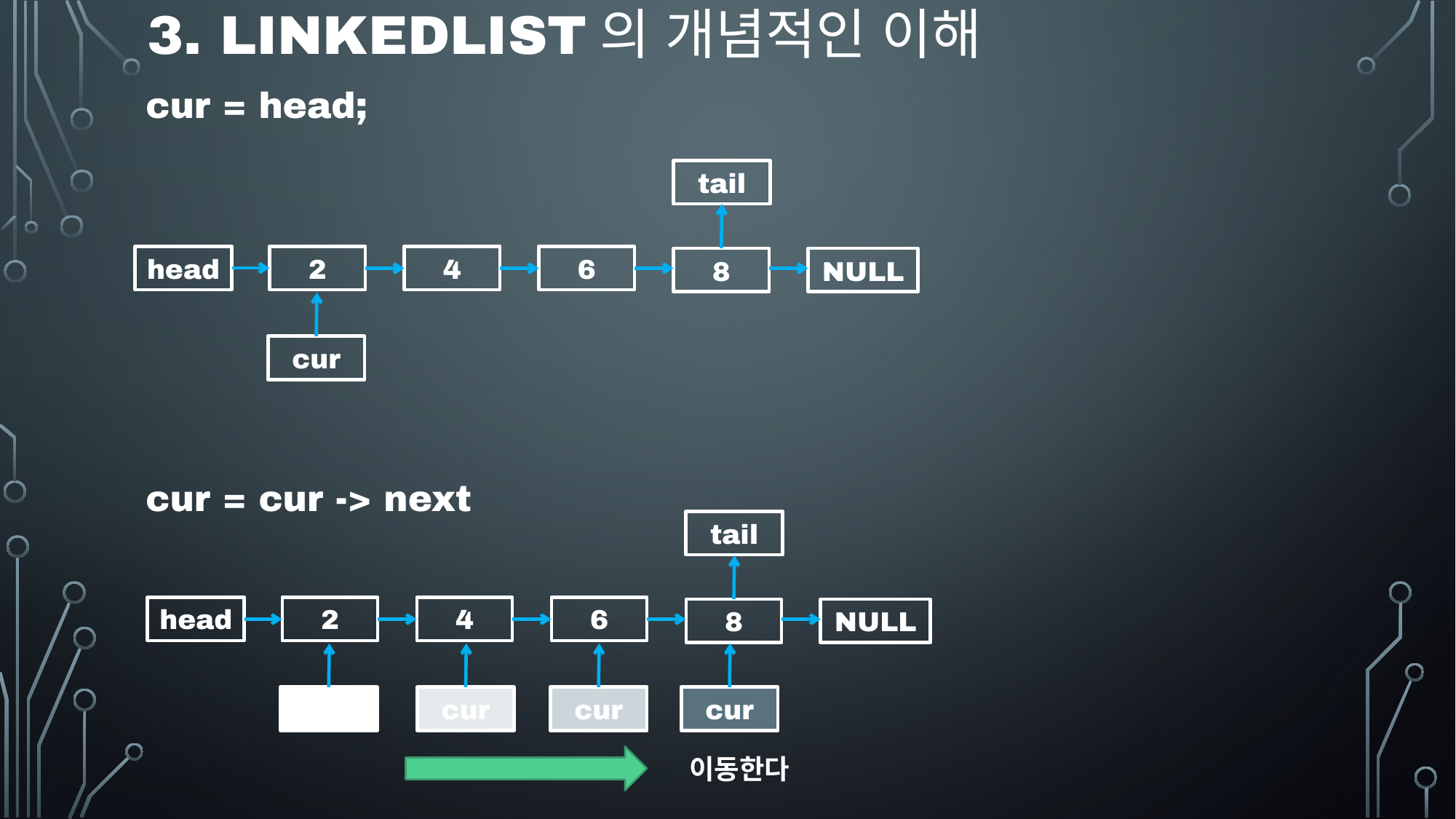

# 3. LinkedList의 개념적인 이해
cur = head;

cur = cur -> next

tail
head
2
4
6
8
NULL
cur
tail
head
2
4
6
8
NULL
cur
cur
cur
cur

이동한다